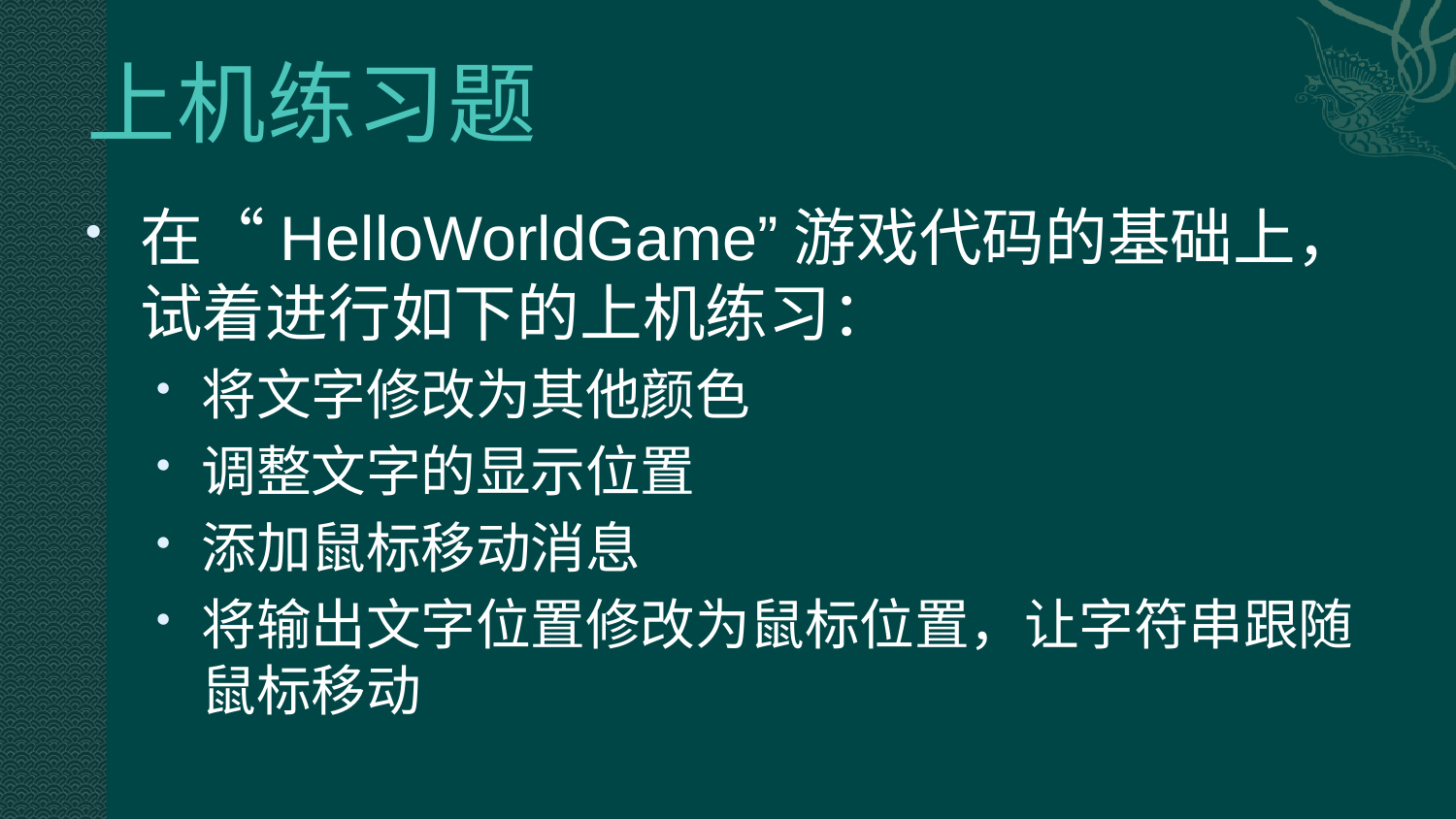

# 上机练习题
在“HelloWorldGame”游戏代码的基础上，试着进行如下的上机练习：
将文字修改为其他颜色
调整文字的显示位置
添加鼠标移动消息
将输出文字位置修改为鼠标位置，让字符串跟随鼠标移动